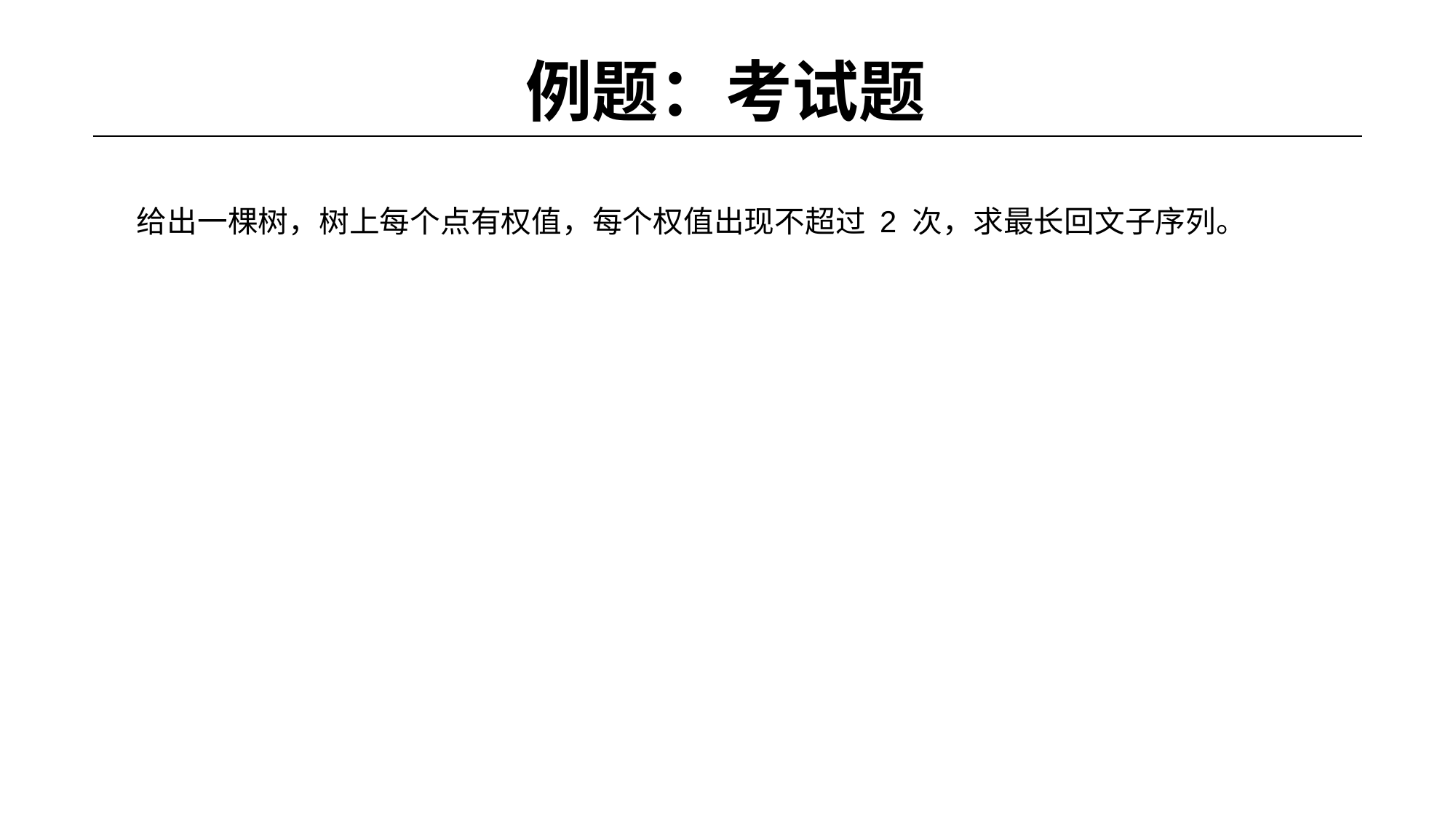

# 例题：考试题
给出一棵树，树上每个点有权值，每个权值出现不超过 2 次，求最长回文子序列。